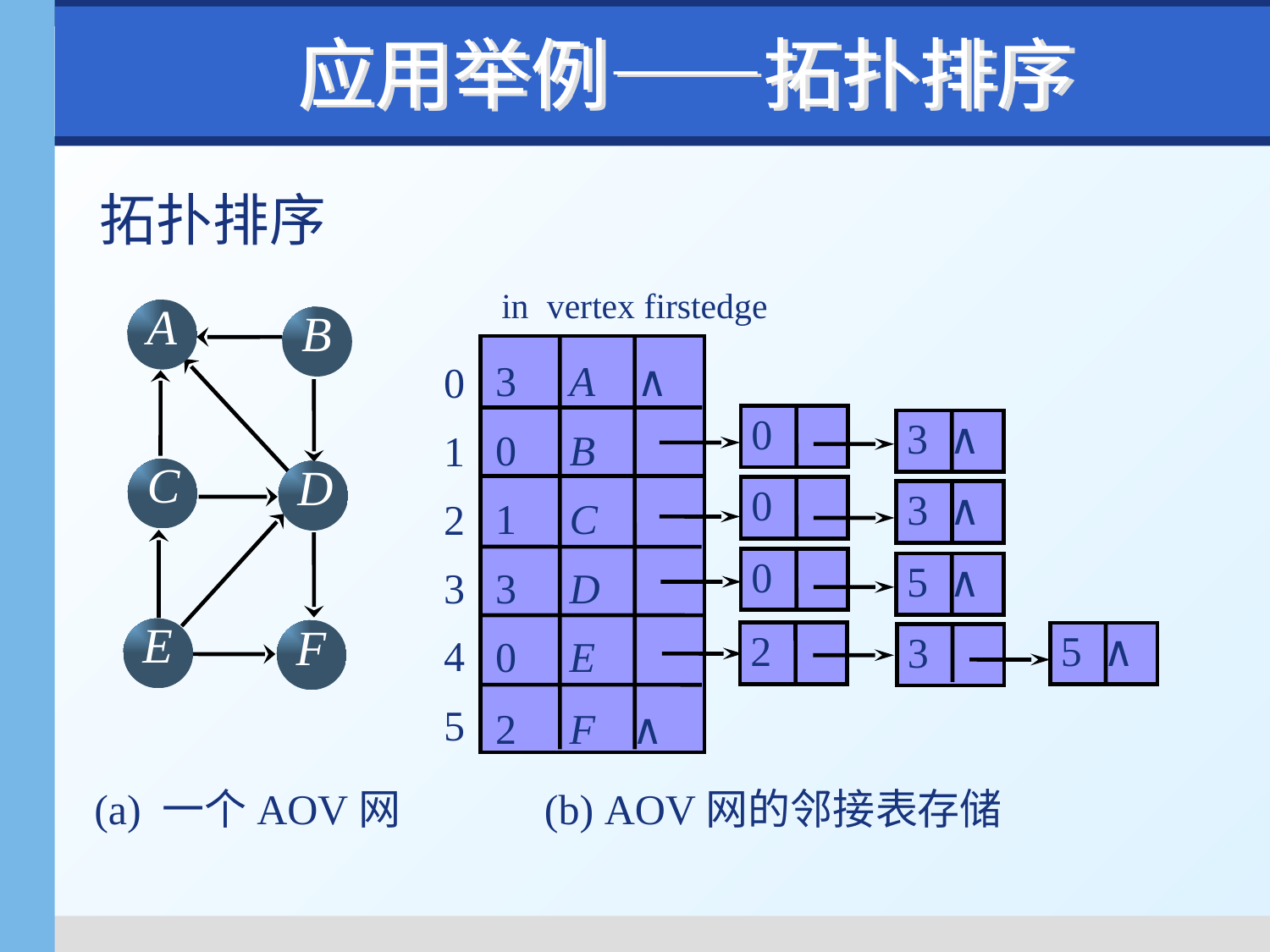

应用举例——拓扑排序
拓扑排序
 in  vertex firstedge
A

B

3     A    ∧
0     B
1     C
3     D
0     E
2     F      ∧

0
1
2
3
4
5

 0

 3  ∧

C

D

 0
 3  ∧

 0

 5  ∧

E

F

 2

 5  ∧
 3

(a) 一个AOV网              (b) AOV网的邻接表存储